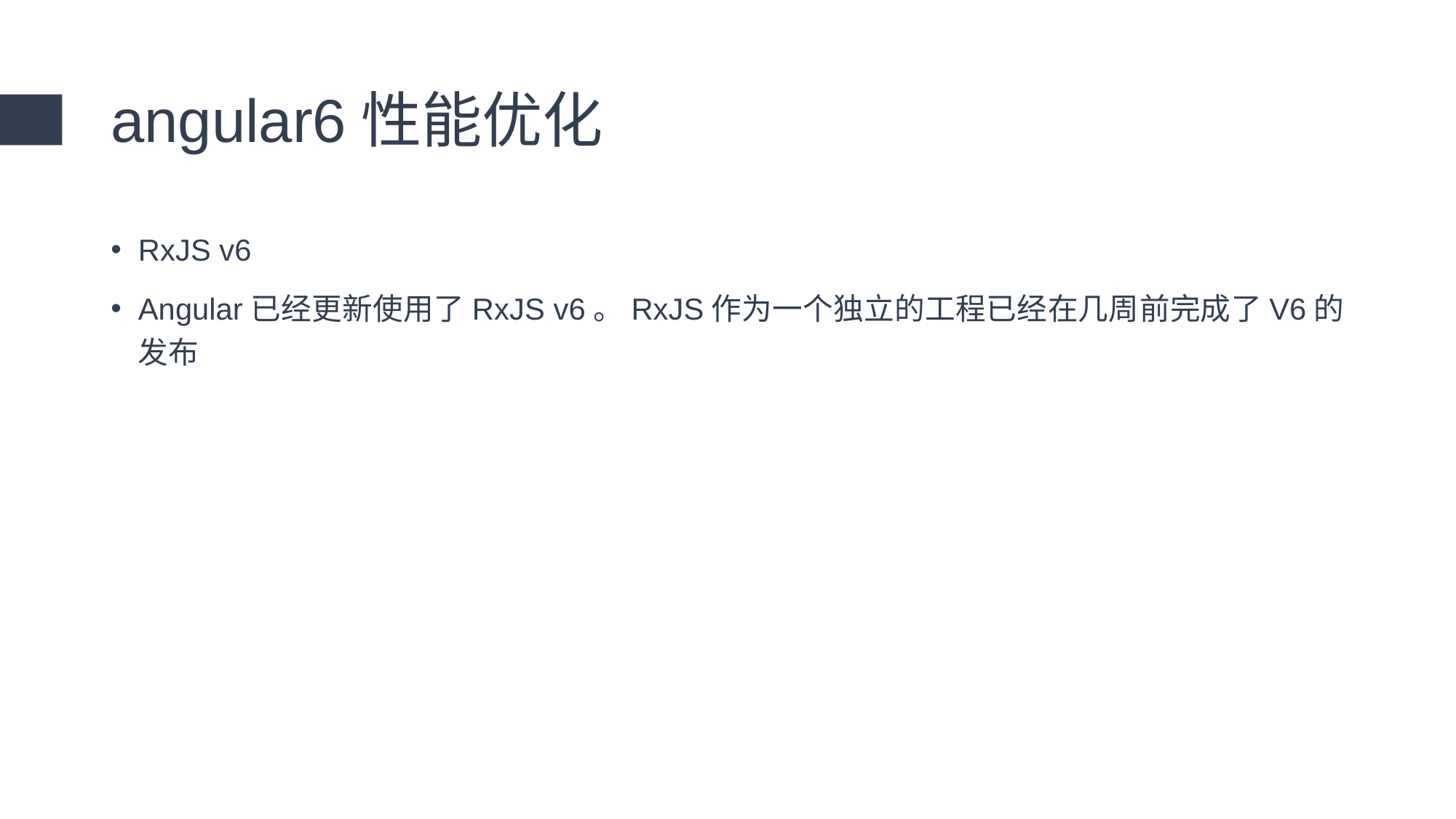

# angular6性能优化
RxJS v6
Angular已经更新使用了RxJS v6。RxJS作为一个独立的工程已经在几周前完成了V6的发布